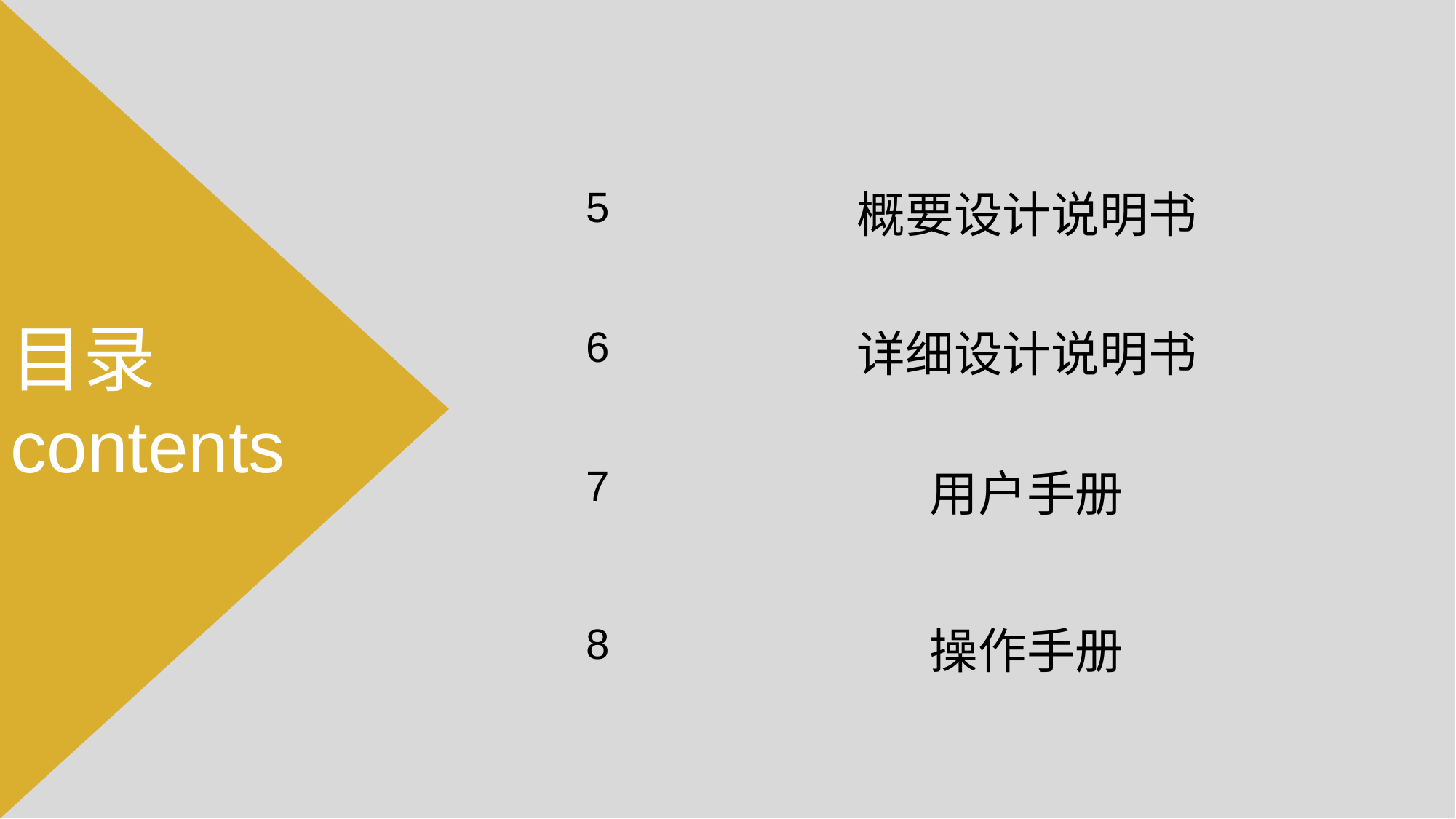

5
概要设计说明书
6
详细设计说明书
7
用户手册
8
操作手册